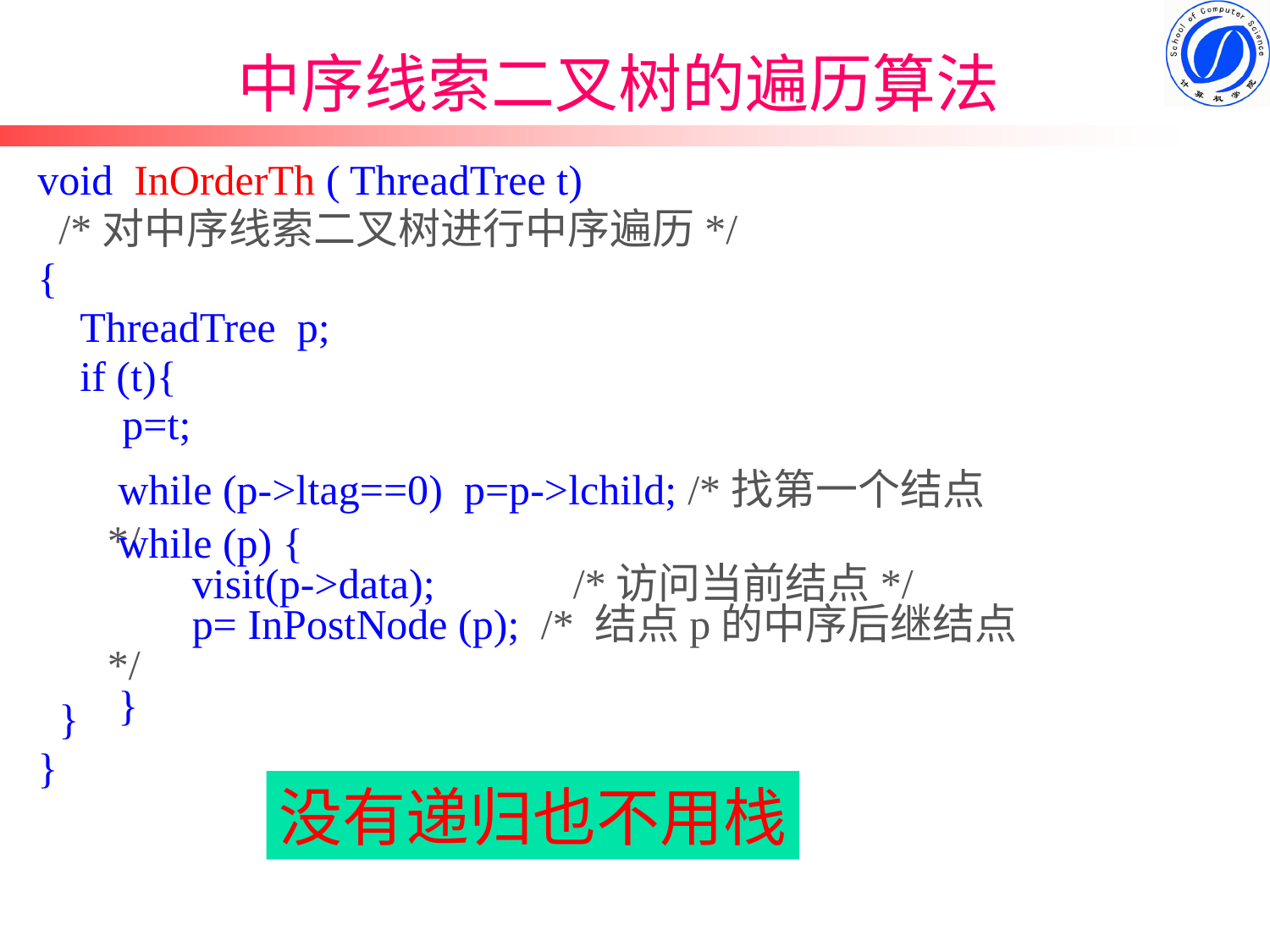

中序线索二叉树的遍历算法
void  InOrderTh ( ThreadTree t)
  /*对中序线索二叉树进行中序遍历*/
{
    ThreadTree  p;
    if (t){
        p=t;

  }
}
 while (p->ltag==0)  p=p->lchild; /*找第一个结点*/
 while (p) {
        visit(p->data);             /*访问当前结点*/
        p= InPostNode (p);  /* 结点p的中序后继结点 */
 }
没有递归也不用栈